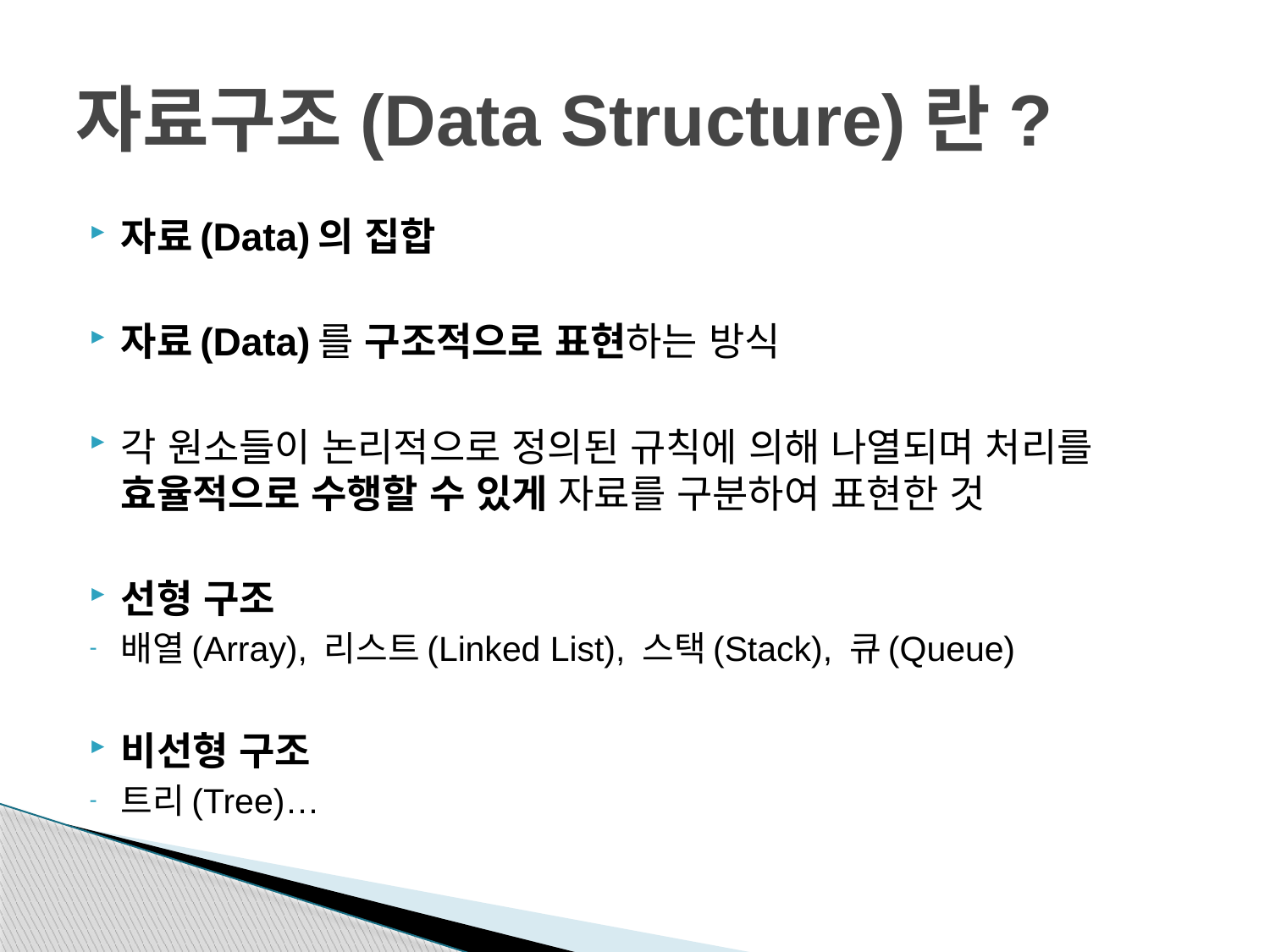

# 자료구조(Data Structure)란?
자료(Data)의 집합

자료(Data)를 구조적으로 표현하는 방식

각 원소들이 논리적으로 정의된 규칙에 의해 나열되며 처리를 효율적으로 수행할 수 있게 자료를 구분하여 표현한 것

선형 구조
배열(Array), 리스트(Linked List), 스택(Stack), 큐(Queue)

비선형 구조
트리(Tree)…